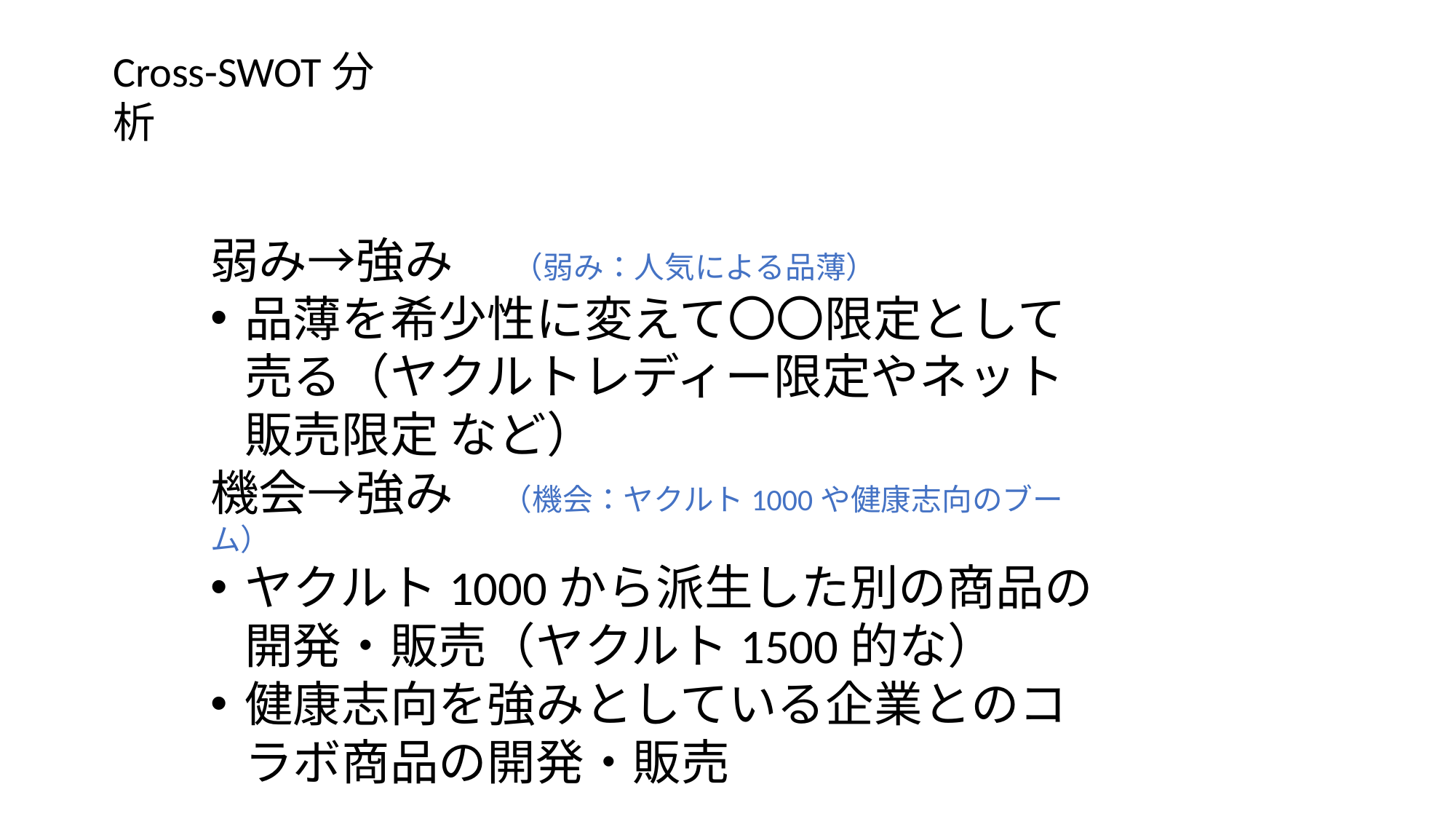

Cross-SWOT分析
弱み→強み 　（弱み：人気による品薄）
品薄を希少性に変えて〇〇限定として売る（ヤクルトレディー限定やネット販売限定 など）
機会→強み　（機会：ヤクルト1000や健康志向のブーム）
ヤクルト1000から派生した別の商品の開発・販売（ヤクルト1500的な）
健康志向を強みとしている企業とのコラボ商品の開発・販売